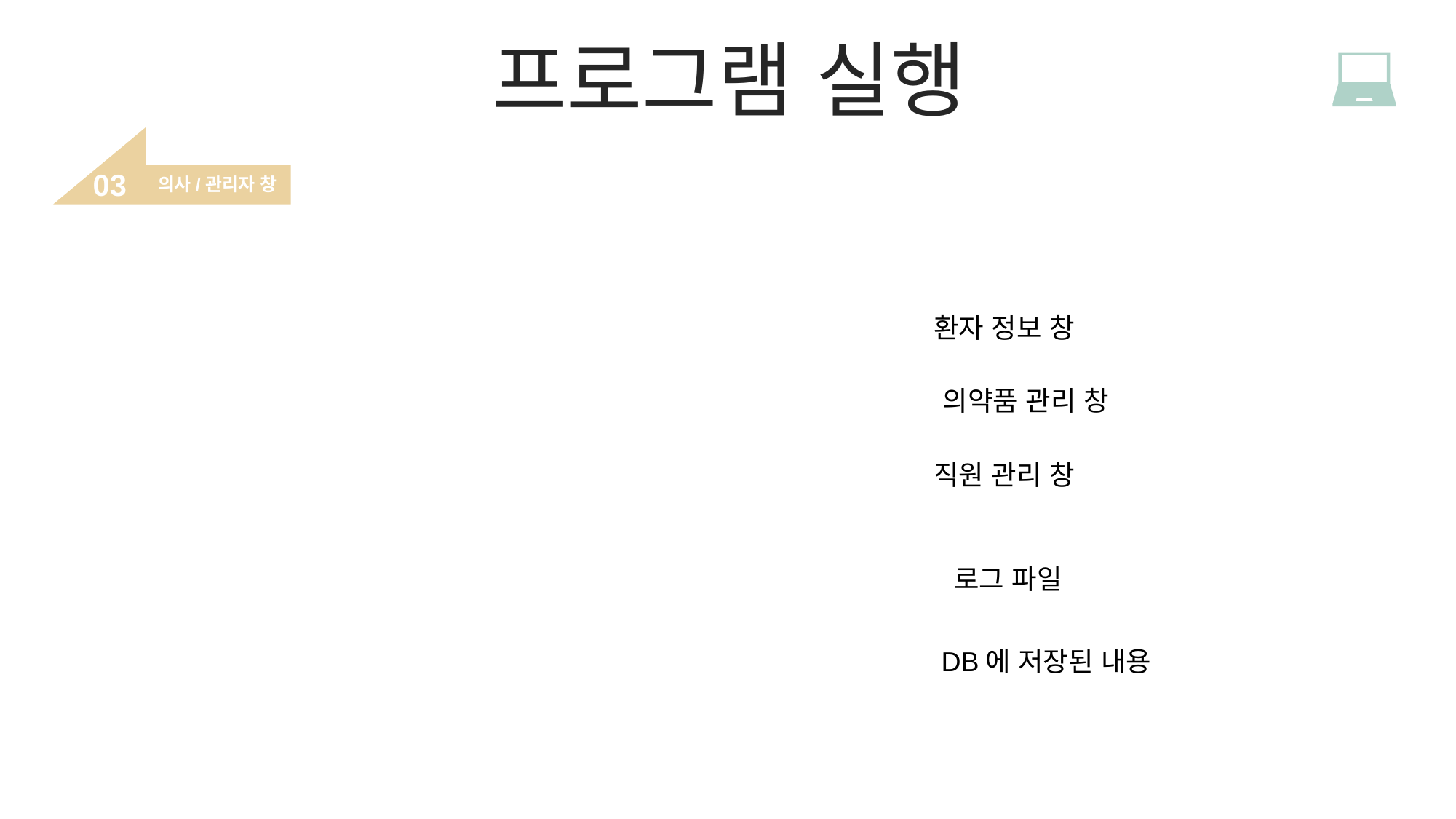

프로그램 실행

03
의사/관리자 창
환자 정보 창
의약품 관리 창
직원 관리 창
로그 파일
DB에 저장된 내용